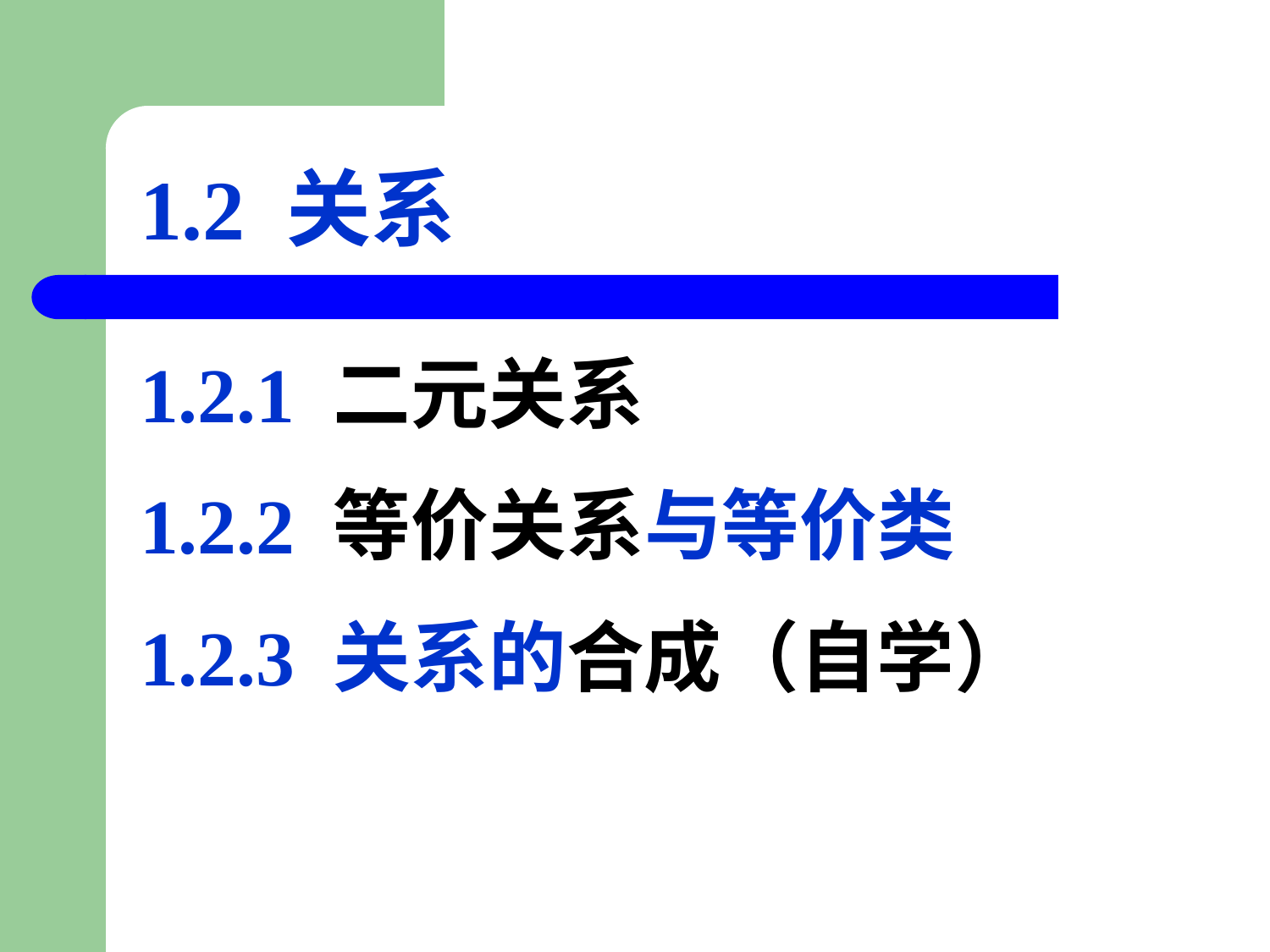

# 1.2 关系
1.2.1 二元关系
1.2.2 等价关系与等价类
1.2.3 关系的合成（自学）